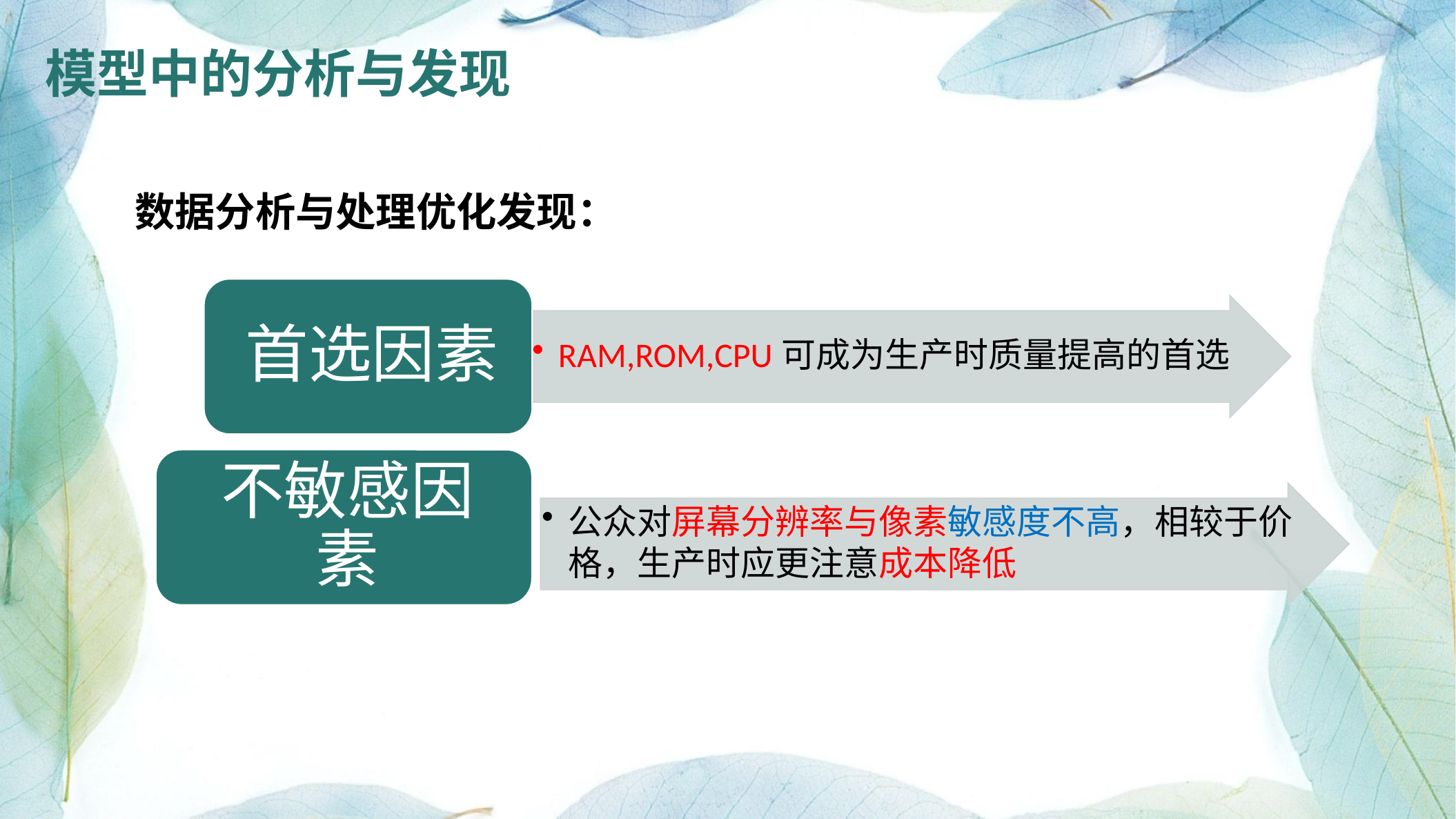

模型中的分析与发现
数据分析与处理优化发现：

RAM,ROM,CPU可成为生产时质量提高的首选
首选因素
公众对屏幕分辨率与像素敏感度不高，相较于价格，生产时应更注意成本降低
不敏感因素